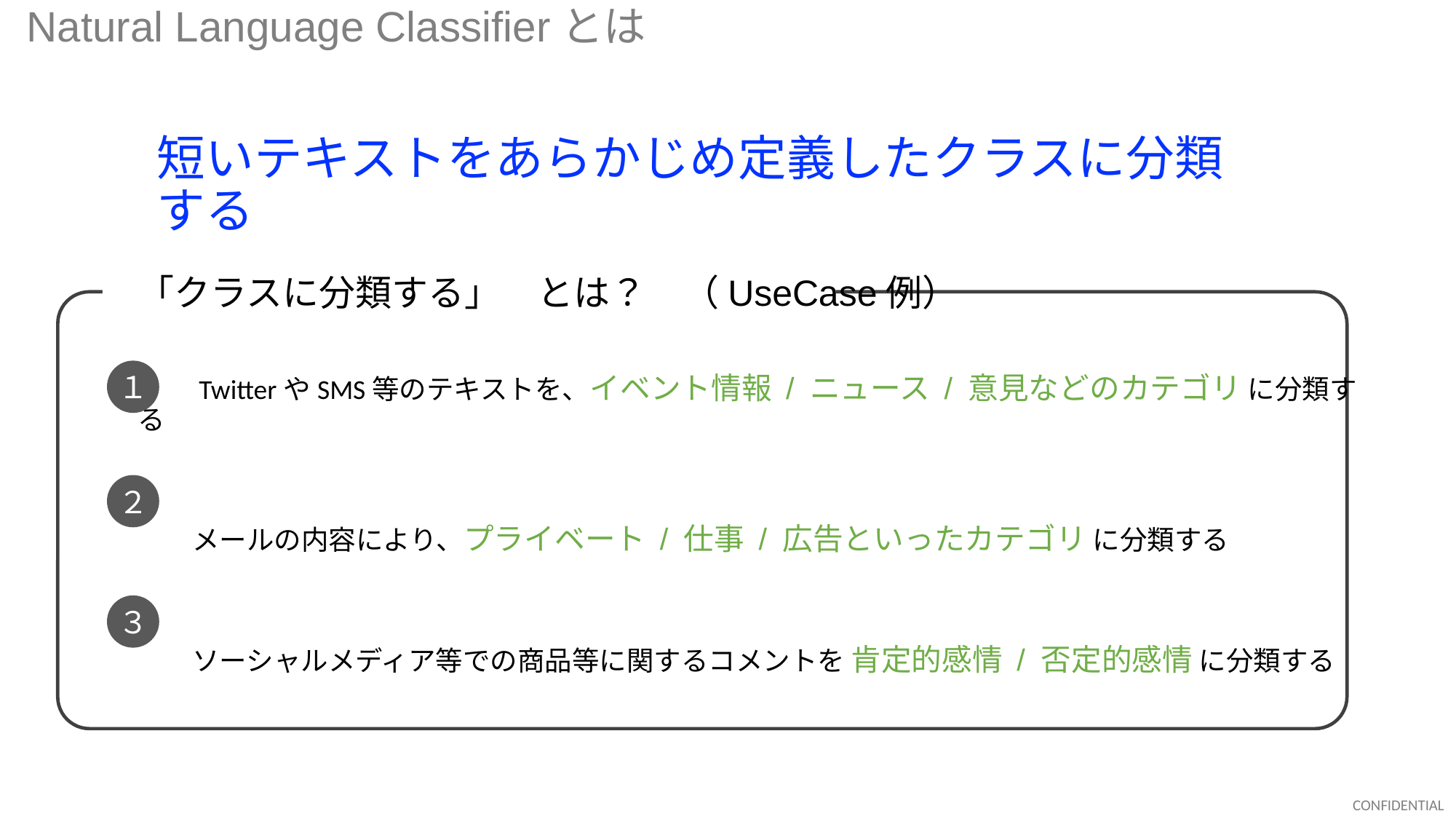

Natural Language Classifierとは
短いテキストをあらかじめ定義したクラスに分類する

「クラスに分類する」　とは？　（UseCase例）

　　TwitterやSMS等のテキストを、イベント情報 / ニュース / 意見などのカテゴリ に分類する

　　メールの内容により、プライベート / 仕事 / 広告といったカテゴリ に分類する

　　ソーシャルメディア等での商品等に関するコメントを 肯定的感情 / 否定的感情 に分類する
１
２
３
CONFIDENTIAL